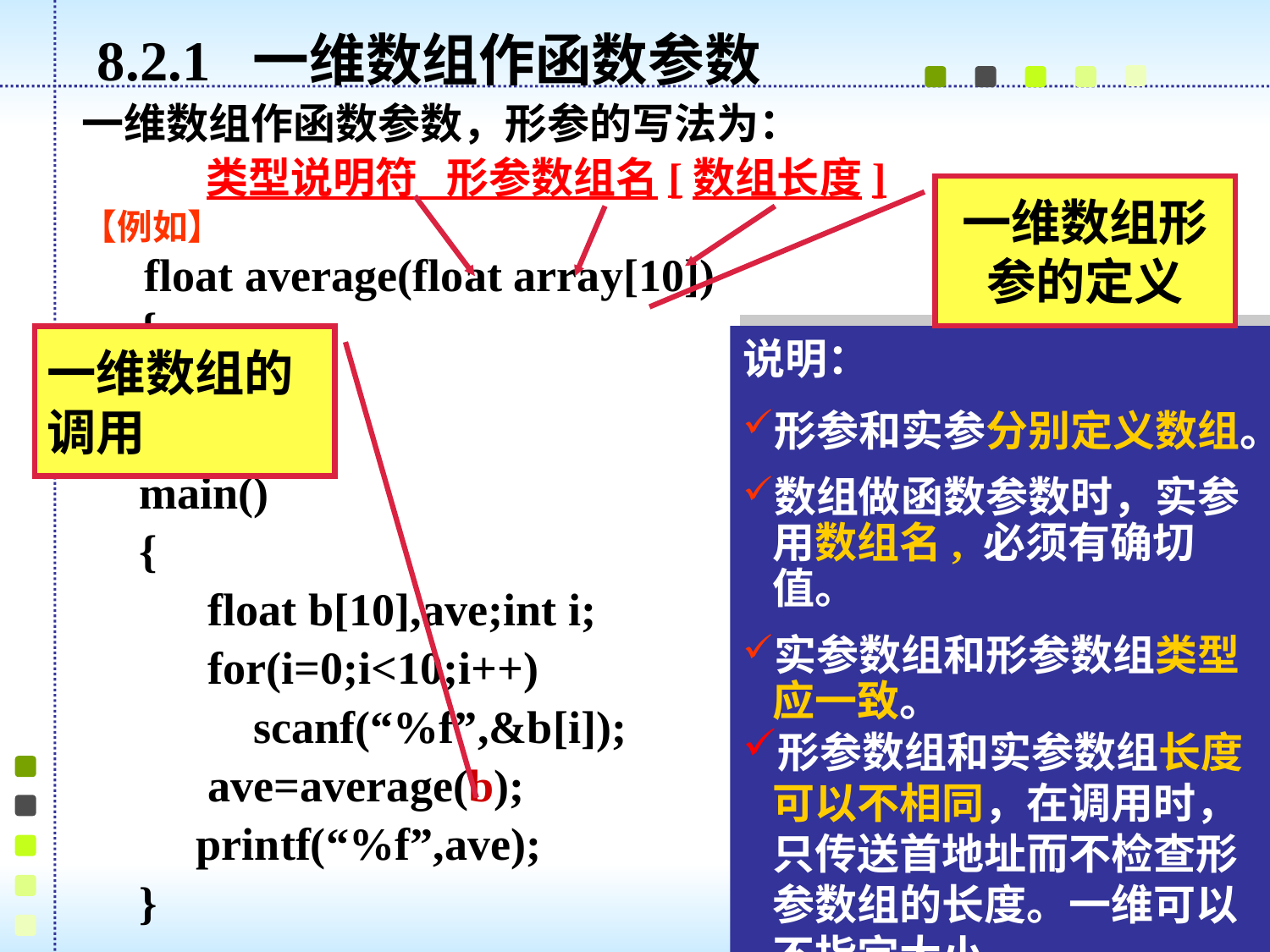

8.2.1  一维数组作函数参数
一维数组作函数参数，形参的写法为：
            类型说明符   形参数组名[数组长度]
【例如】
       float average(float array[10])
     {
              …
      }
     main()
     {
           float b[10],ave;int i;
           for(i=0;i<10;i++)
               scanf(“%f”,&b[i]);
           ave=average(b);
          printf(“%f”,ave);
     }
一维数组形参的定义

说明：
形参和实参分别定义数组。
数组做函数参数时，实参用数组名, 必须有确切值。
实参数组和形参数组类型应一致。
形参数组和实参数组长度可以不相同，在调用时，只传送首地址而不检查形参数组的长度。一维可以不指定大小。
一维数组的调用
共 93 页   第 39 页